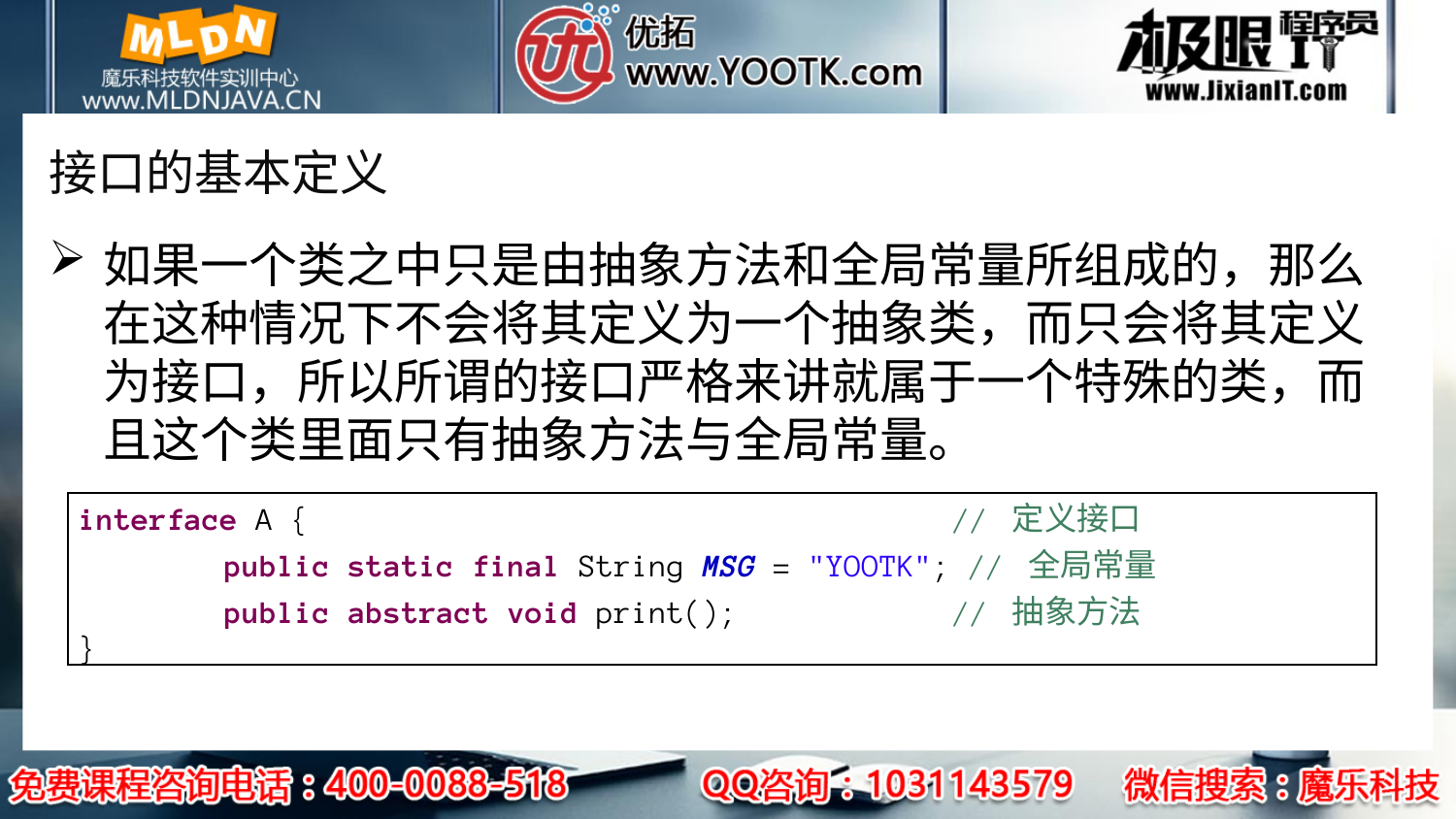

# 接口的基本定义
如果一个类之中只是由抽象方法和全局常量所组成的，那么在这种情况下不会将其定义为一个抽象类，而只会将其定义为接口，所以所谓的接口严格来讲就属于一个特殊的类，而且这个类里面只有抽象方法与全局常量。
| interface A { // 定义接口 public static final String MSG = "YOOTK"; // 全局常量 public abstract void print(); // 抽象方法 } |
| --- |